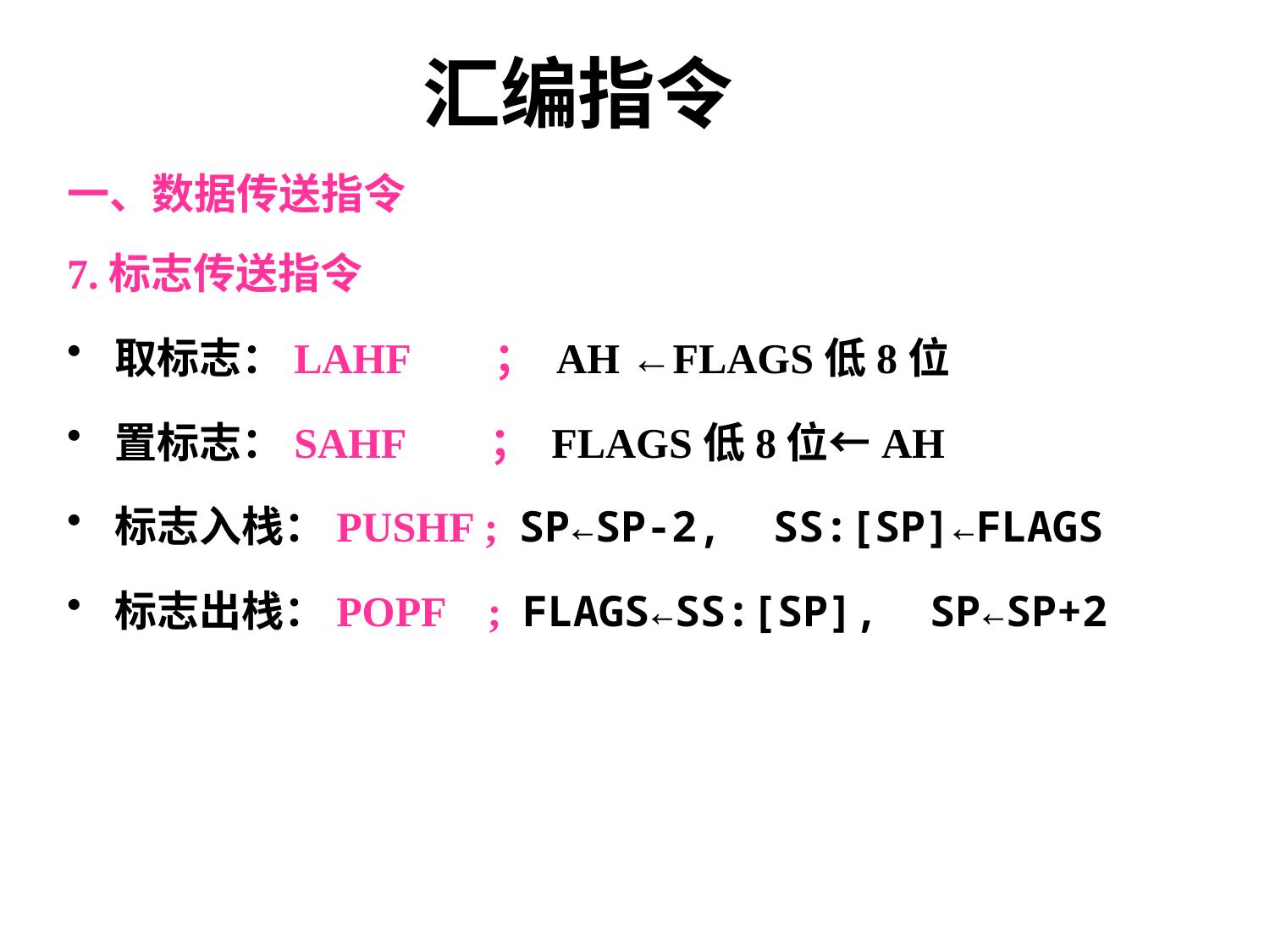

# 汇编指令
一、数据传送指令
7.标志传送指令
取标志：LAHF       ； AH ←FLAGS低8位
置标志：SAHF       ； FLAGS低8位←AH
标志入栈：PUSHF ;  SP←SP-2,  SS:[SP]←FLAGS
标志出栈：POPF    ;  FLAGS←SS:[SP],  SP←SP+2